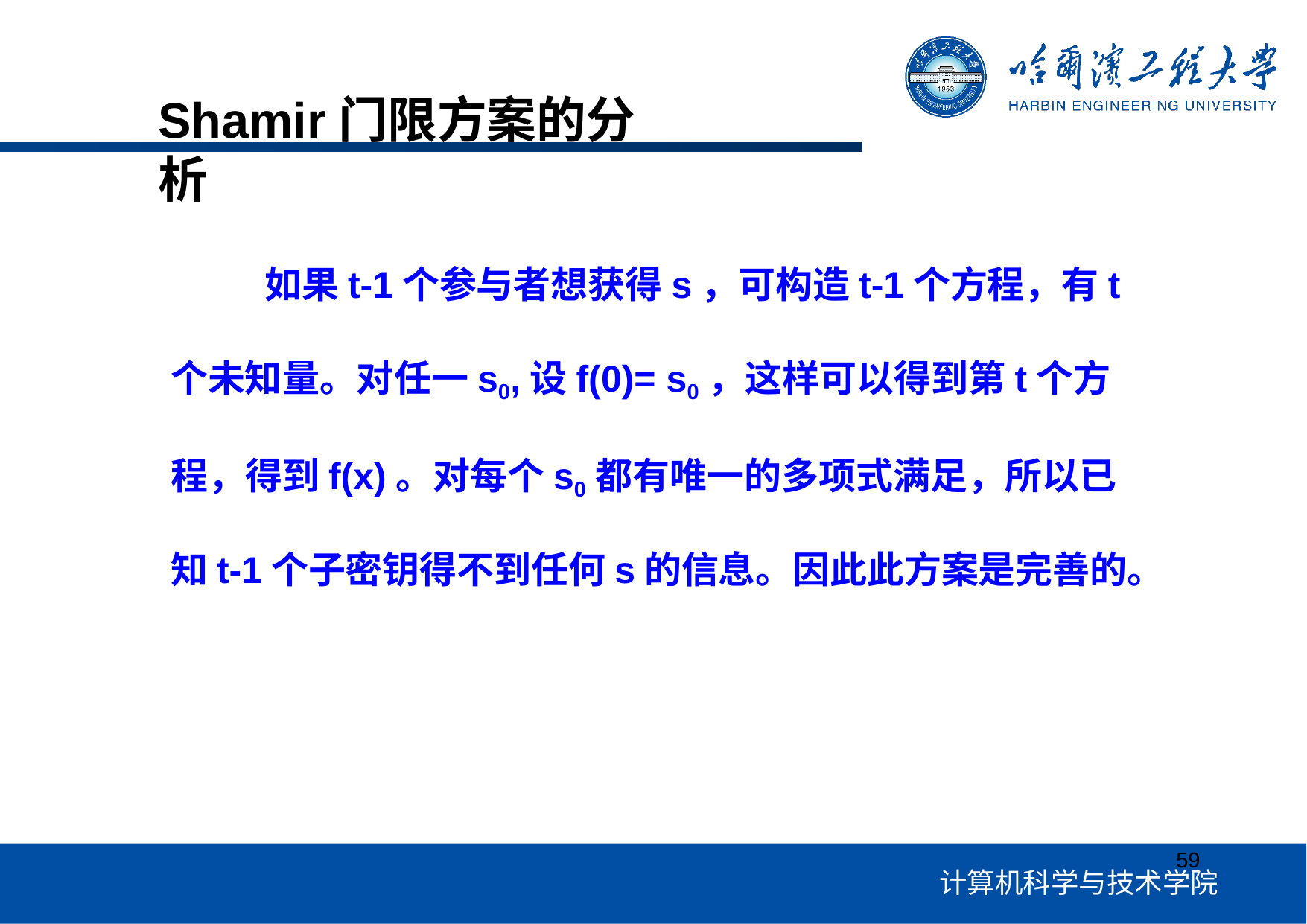

# Shamir门限方案的分析
 如果t-1个参与者想获得s，可构造t-1个方程，有t
个未知量。对任一s0,设f(0)= s0，这样可以得到第t个方 程，得到f(x)。对每个s0都有唯一的多项式满足，所以已 知t-1个子密钥得不到任何s的信息。因此此方案是完善的。
59